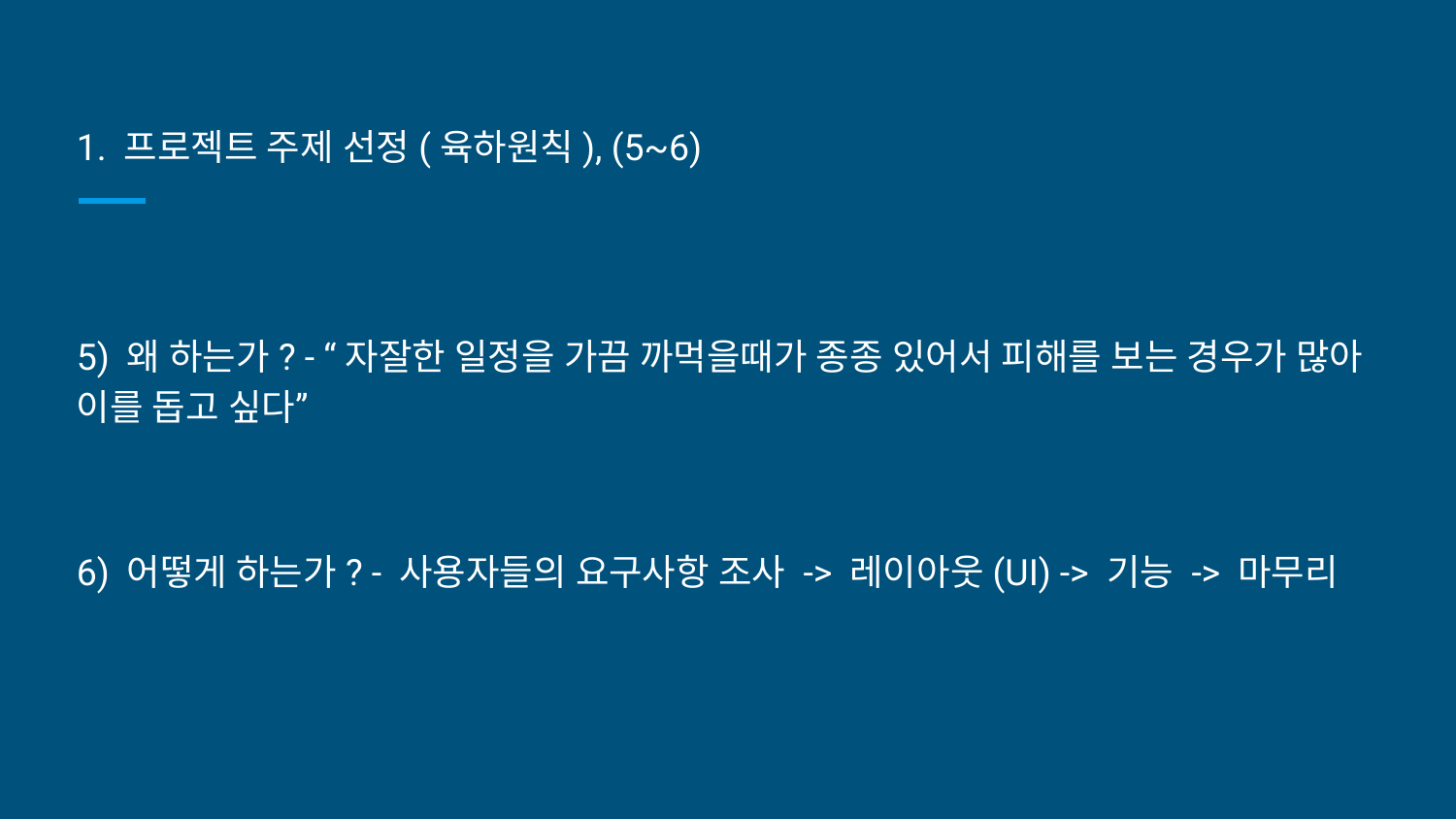

# 1. 프로젝트 주제 선정(육하원칙), (5~6)

5) 왜 하는가? - “자잘한 일정을 가끔 까먹을때가 종종 있어서 피해를 보는 경우가 많아 이를 돕고 싶다”

6) 어떻게 하는가? - 사용자들의 요구사항 조사 -> 레이아웃(UI) -> 기능 -> 마무리